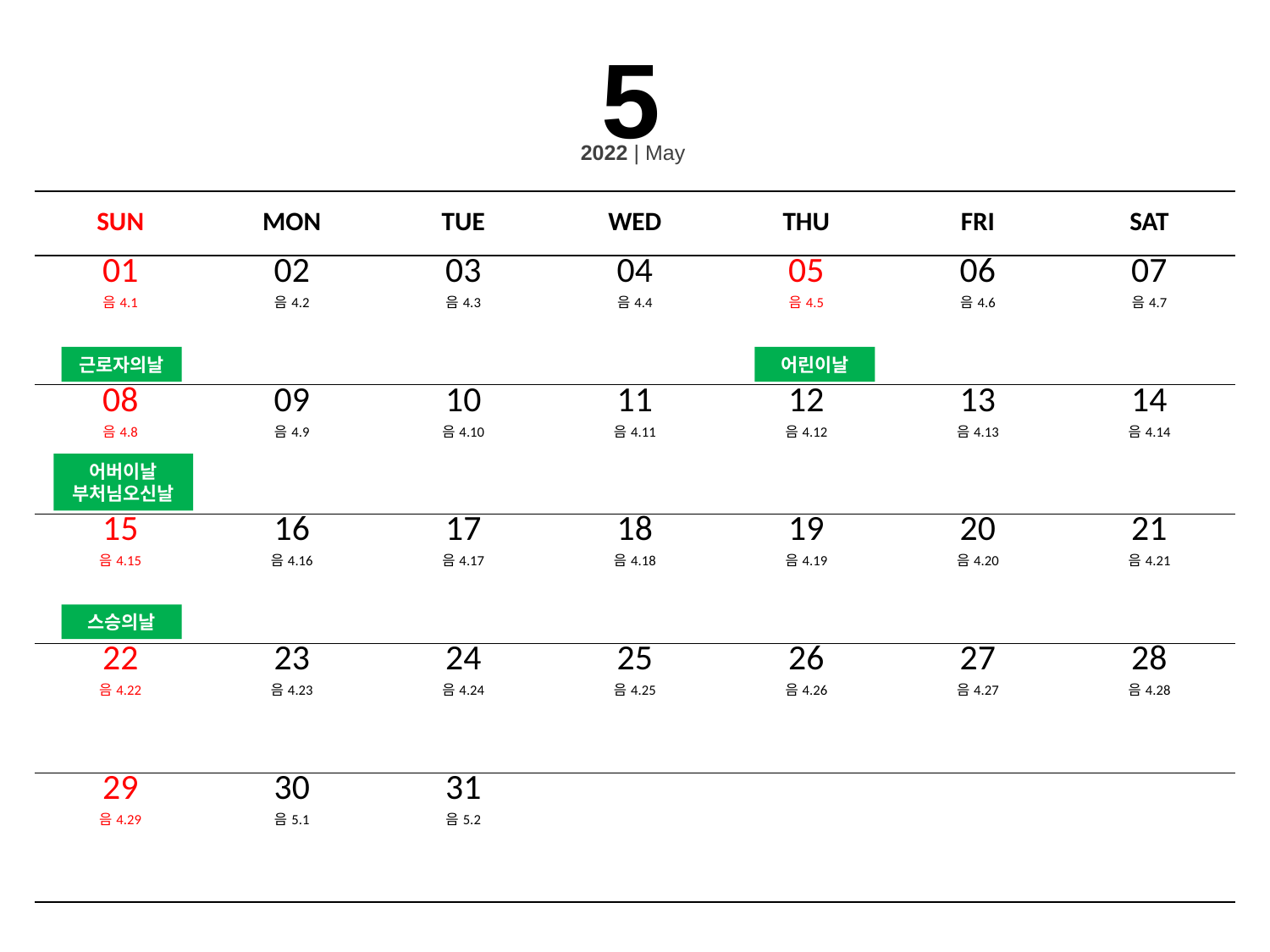

5
2022 | May

| SUN | MON | TUE | WED | THU | FRI | SAT |
| --- | --- | --- | --- | --- | --- | --- |
| 01 음4.1 | 02 음4.2 | 03 음4.3 | 04 음4.4 | 05 음4.5 | 06 음4.6 | 07 음4.7 |
| 08 음4.8 | 09 음4.9 | 10 음4.10 | 11 음4.11 | 12 음4.12 | 13 음4.13 | 14 음4.14 |
| 15 음4.15 | 16 음4.16 | 17 음4.17 | 18 음4.18 | 19 음4.19 | 20 음4.20 | 21 음4.21 |
| 22 음4.22 | 23 음4.23 | 24 음4.24 | 25 음4.25 | 26 음4.26 | 27 음4.27 | 28 음4.28 |
| 29 음4.29 | 30 음5.1 | 31 음5.2 |  |  |  |  |
근로자의날
어린이날
어버이날
부처님오신날
스승의날